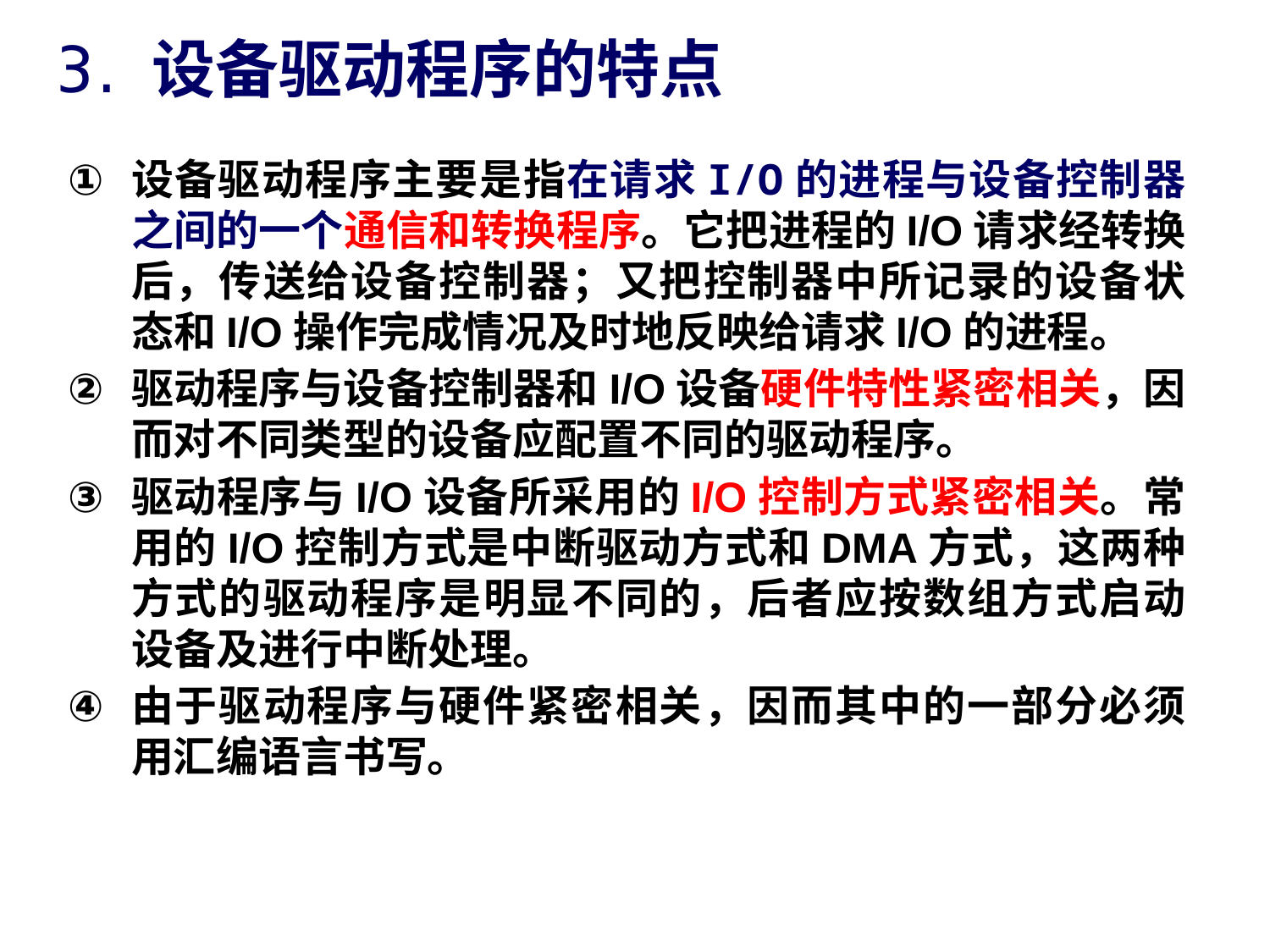

# 3. 设备驱动程序的特点
设备驱动程序主要是指在请求I/O的进程与设备控制器之间的一个通信和转换程序。它把进程的I/O请求经转换后，传送给设备控制器；又把控制器中所记录的设备状态和I/O操作完成情况及时地反映给请求I/O的进程。
驱动程序与设备控制器和I/O设备硬件特性紧密相关，因而对不同类型的设备应配置不同的驱动程序。
驱动程序与I/O设备所采用的I/O控制方式紧密相关。常用的I/O控制方式是中断驱动方式和DMA方式，这两种方式的驱动程序是明显不同的，后者应按数组方式启动设备及进行中断处理。
由于驱动程序与硬件紧密相关，因而其中的一部分必须用汇编语言书写。
41